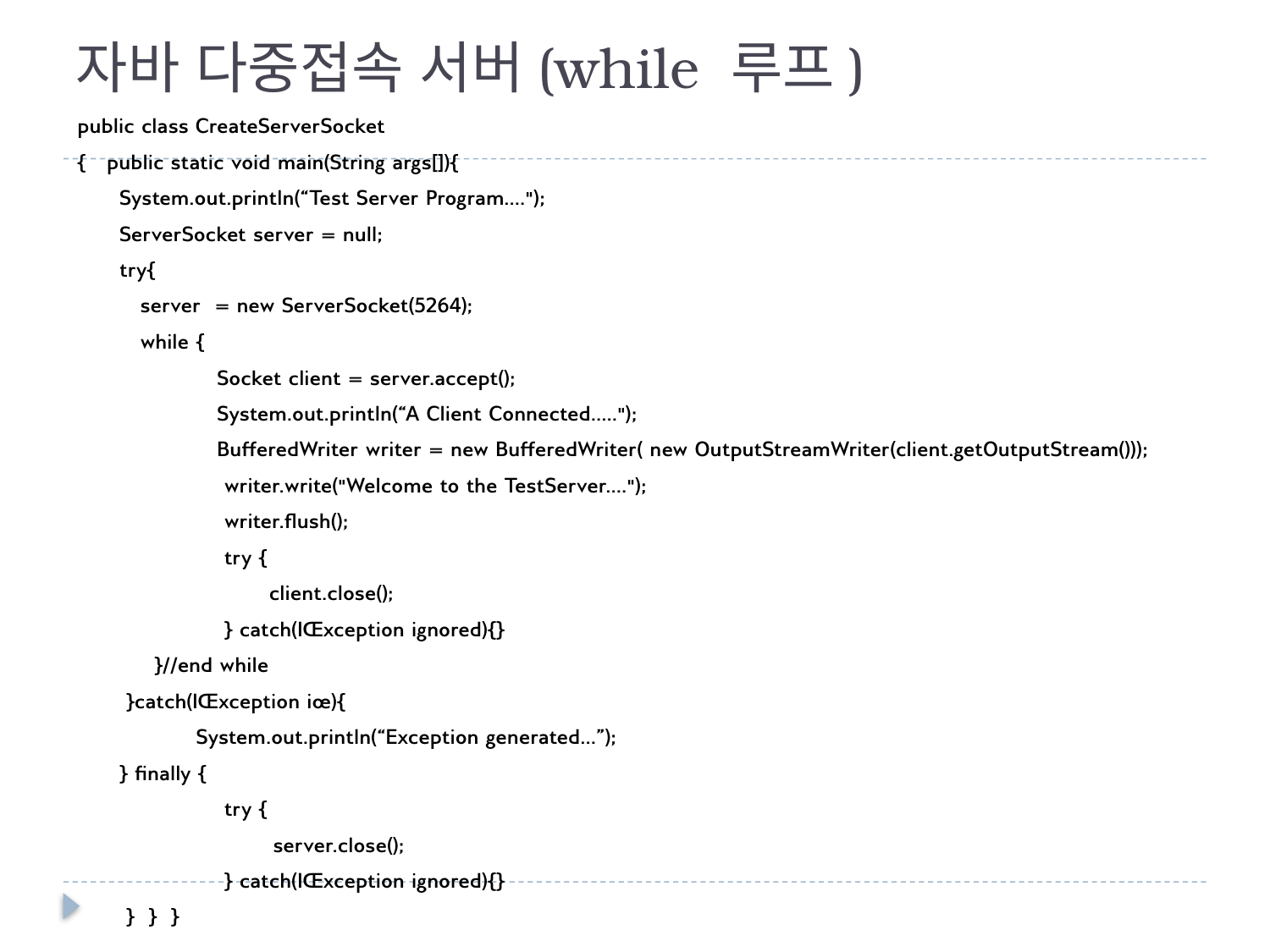

# 자바 다중접속 서버(while 루프)
public class CreateServerSocket
{   public static void main(String args[]){
      System.out.println(“Test Server Program….");
      ServerSocket server = null;
      try{
         server  = new ServerSocket(5264);
         while {
                    Socket client = server.accept();
                    System.out.println(“A Client Connected…..");
                    BufferedWriter writer = new BufferedWriter( new OutputStreamWriter(client.getOutputStream()));
                     writer.write("Welcome to the TestServer....");
                     writer.flush();
                     try {
	                      client.close();
                     } catch(IOException ignored){}
           }//end while
       }catch(IOException ioe){
                 System.out.println(“Exception generated…”);
      } finally {
                     try {
                            server.close();
                     } catch(IOException ignored){}
       }  }  }